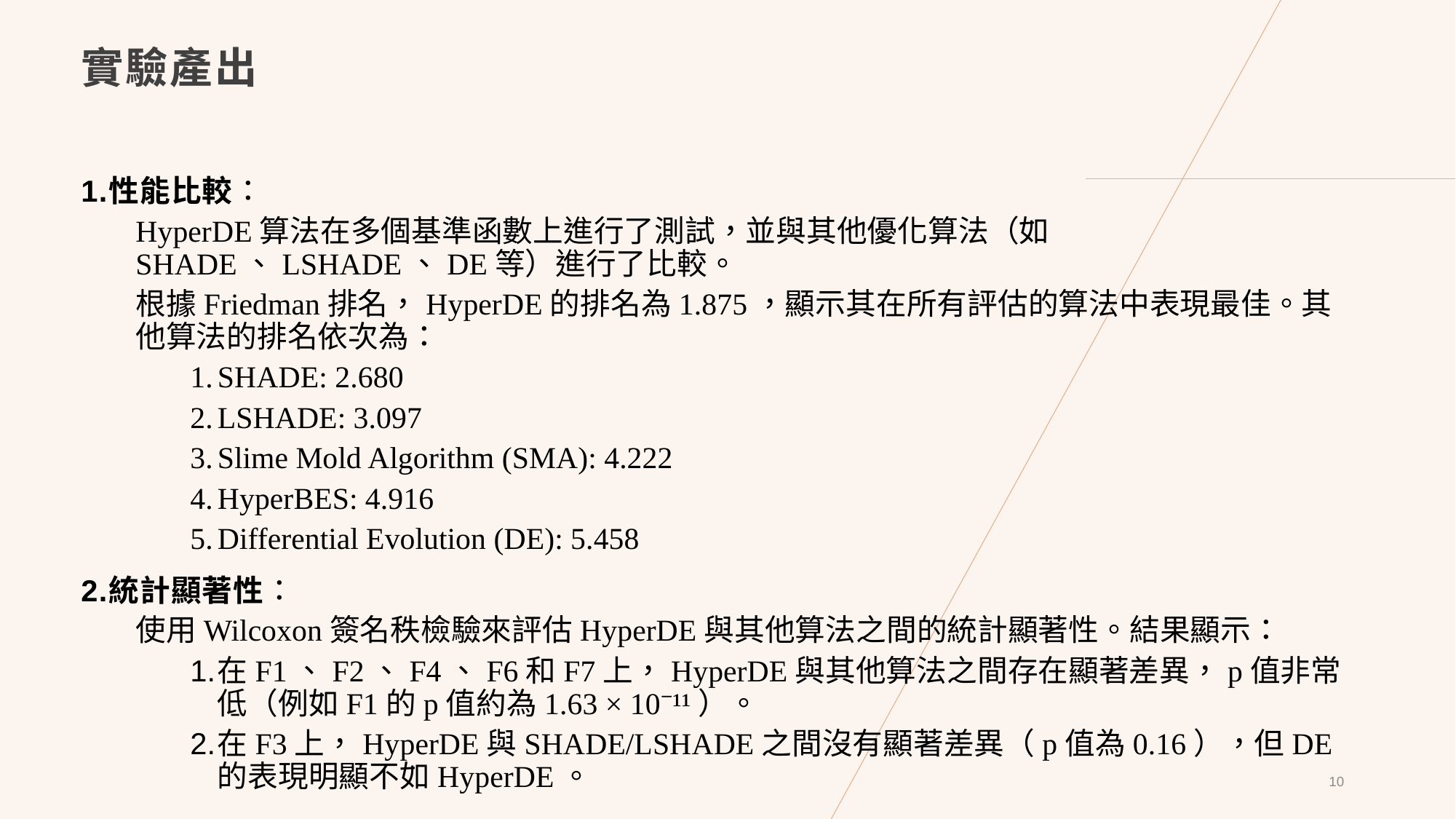

# 實驗產出
性能比較：
HyperDE算法在多個基準函數上進行了測試，並與其他優化算法（如SHADE、LSHADE、DE等）進行了比較。
根據Friedman排名，HyperDE的排名為1.875，顯示其在所有評估的算法中表現最佳。其他算法的排名依次為：
SHADE: 2.680
LSHADE: 3.097
Slime Mold Algorithm (SMA): 4.222
HyperBES: 4.916
Differential Evolution (DE): 5.458
統計顯著性：
使用Wilcoxon簽名秩檢驗來評估HyperDE與其他算法之間的統計顯著性。結果顯示：
在F1、F2、F4、F6和F7上，HyperDE與其他算法之間存在顯著差異，p值非常低（例如F1的p值約為1.63 × 10⁻¹¹）。
在F3上，HyperDE與SHADE/LSHADE之間沒有顯著差異（p值為0.16），但DE的表現明顯不如HyperDE。
10